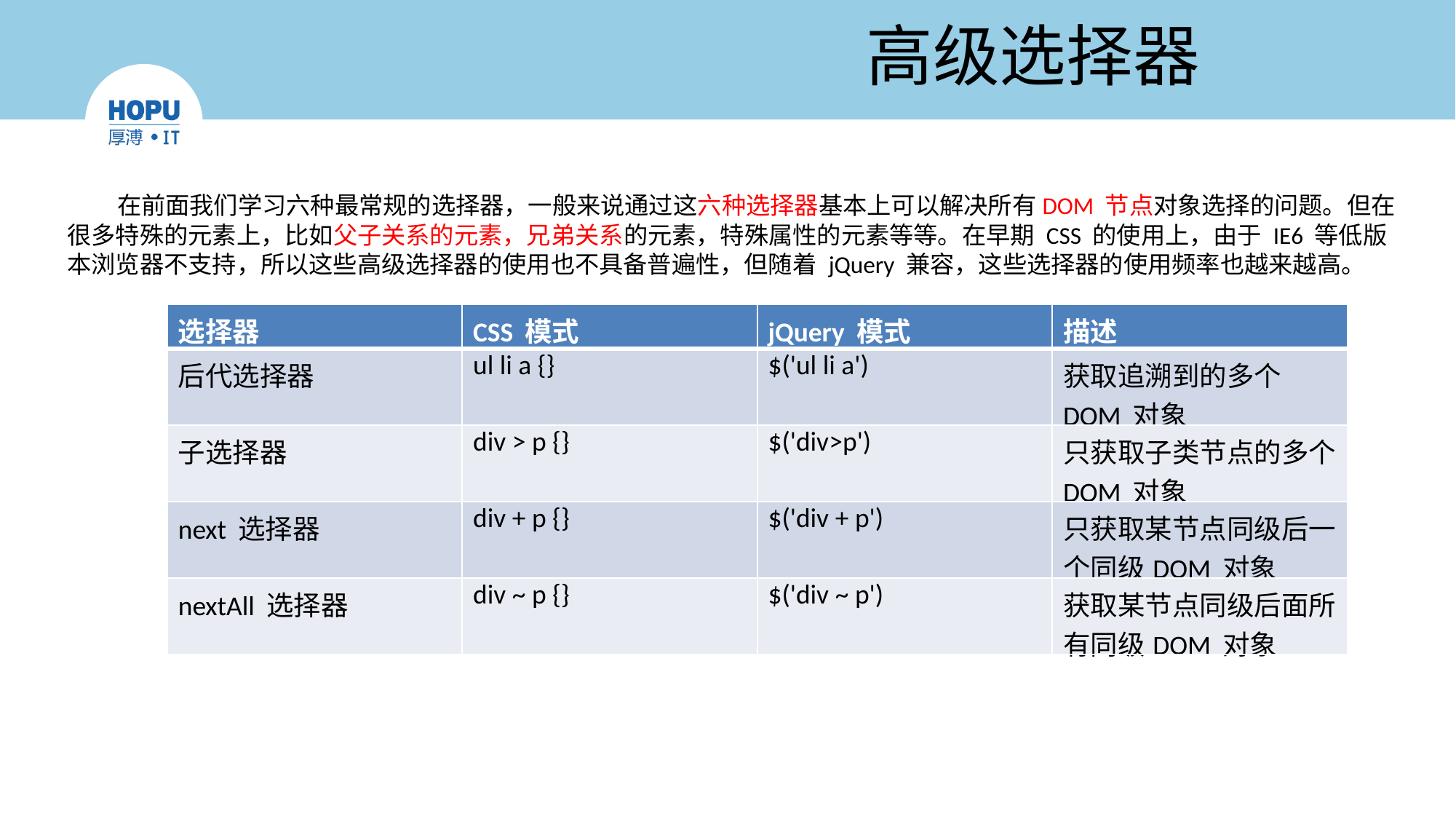

# 高级选择器

       在前面我们学习六种最常规的选择器，一般来说通过这六种选择器基本上可以解决所有DOM 节点对象选择的问题。但在很多特殊的元素上，比如父子关系的元素，兄弟关系的元素，特殊属性的元素等等。在早期 CSS 的使用上，由于 IE6 等低版本浏览器不支持，所以这些高级选择器的使用也不具备普遍性，但随着 jQuery 兼容，这些选择器的使用频率也越来越高。

| 选择器 | CSS 模式 | jQuery 模式 | 描述 |
| --- | --- | --- | --- |
| 后代选择器 | ul li a {} | $('ul li a') | 获取追溯到的多个 DOM 对象 |
| 子选择器 | div > p {} | $('div>p') | 只获取子类节点的多个 DOM 对象 |
| next 选择器 | div + p {} | $('div + p') | 只获取某节点同级后一个同级DOM 对象 |
| nextAll 选择器 | div ~ p {} | $('div ~ p') | 获取某节点同级后面所有同级DOM 对象 |